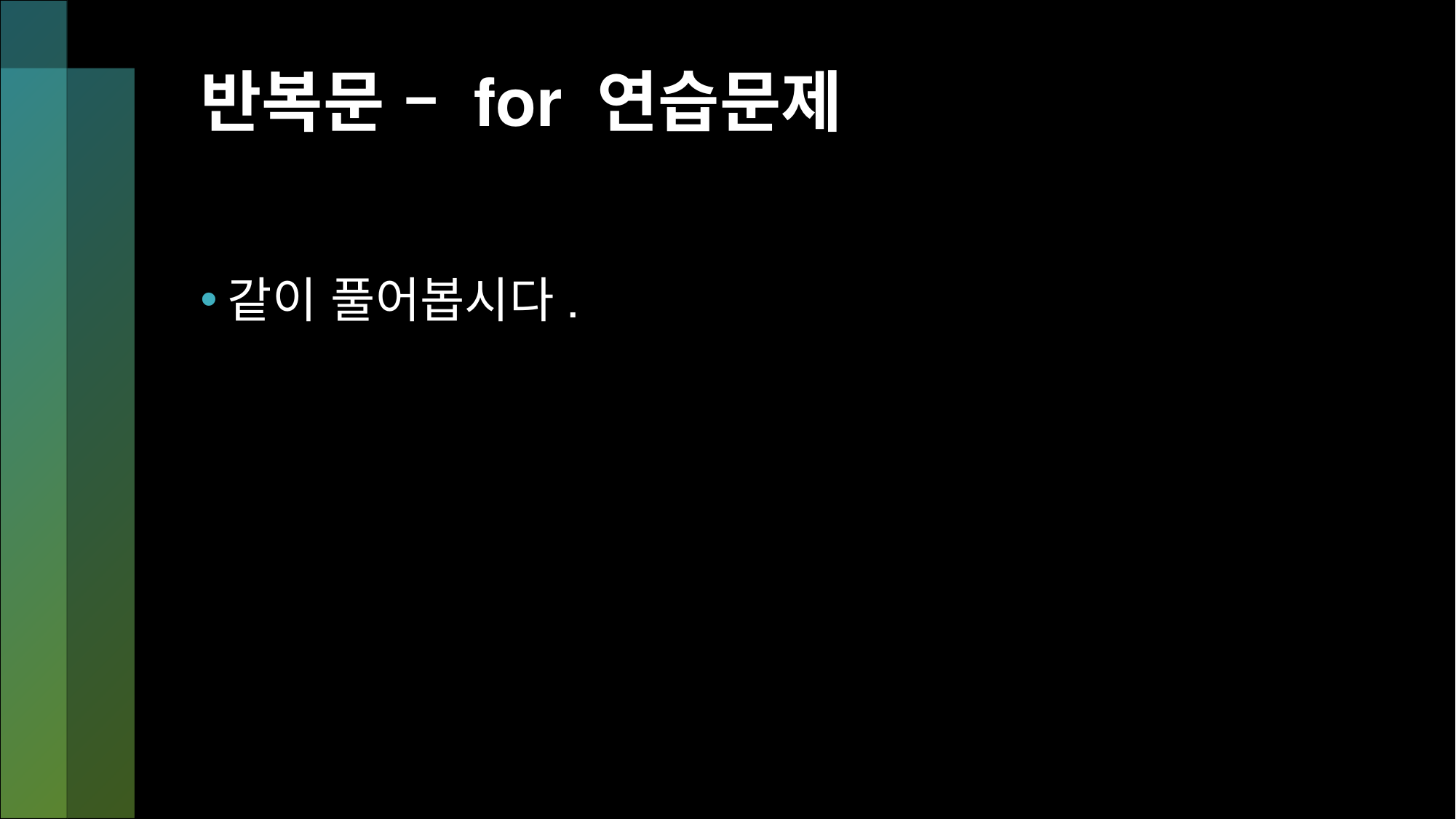

# 반복문 – for 연습문제
같이 풀어봅시다.